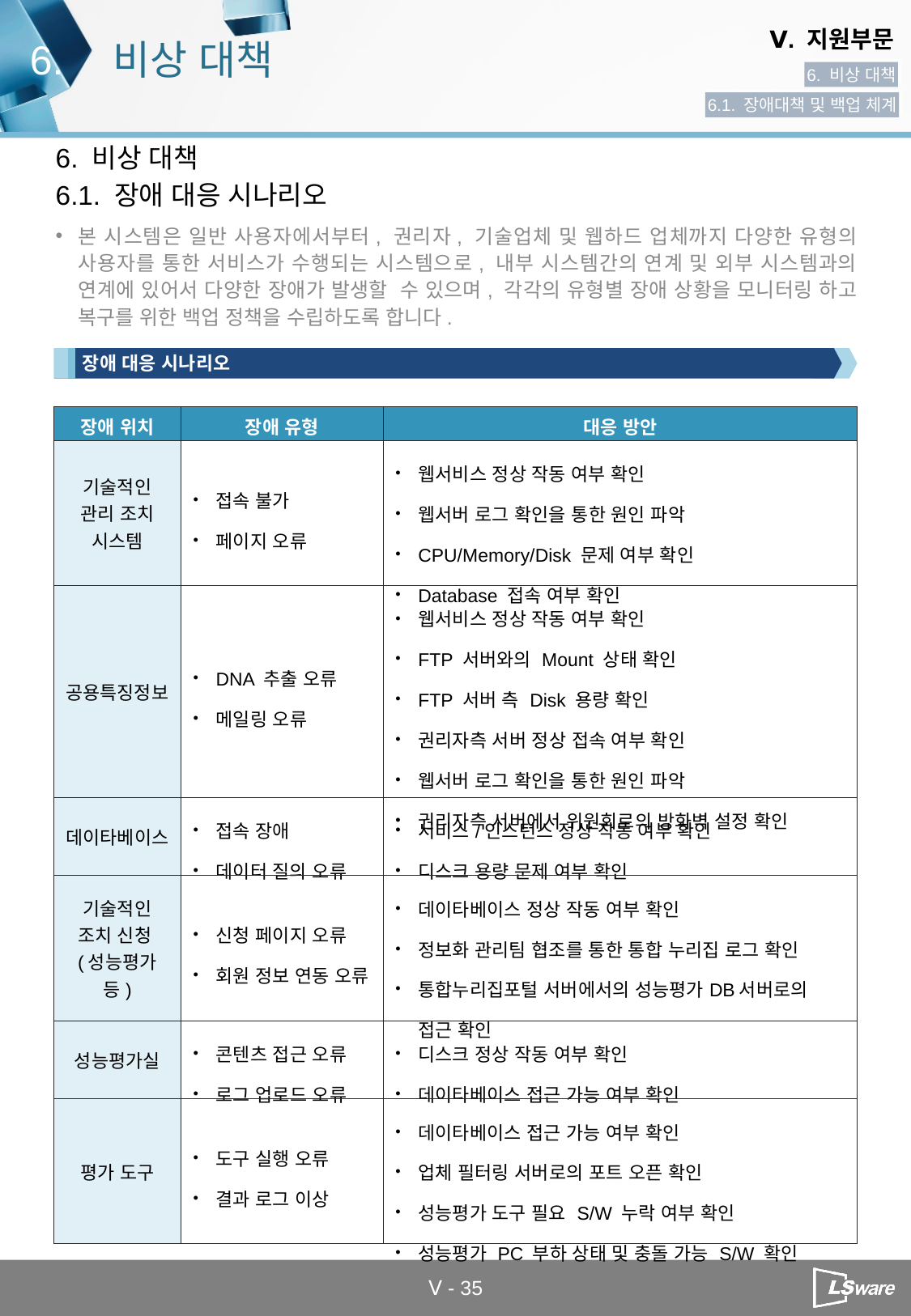

6.
비상 대책
6. 비상 대책
6.1. 장애대책 및 백업 체계
6. 비상 대책
6.1. 장애 대응 시나리오
본 시스템은 일반 사용자에서부터, 권리자, 기술업체 및 웹하드 업체까지 다양한 유형의 사용자를 통한 서비스가 수행되는 시스템으로, 내부 시스템간의 연계 및 외부 시스템과의 연계에 있어서 다양한 장애가 발생할  수 있으며, 각각의 유형별 장애 상황을 모니터링 하고 복구를 위한 백업 정책을 수립하도록 합니다.

장애 대응 시나리오
| 장애 위치 | 장애 유형 | 대응 방안 |
| --- | --- | --- |
| 기술적인 관리 조치 시스템 | 접속 불가 페이지 오류 | 웹서비스 정상 작동 여부 확인 웹서버 로그 확인을 통한 원인 파악 CPU/Memory/Disk 문제 여부 확인 Database 접속 여부 확인 |
| 공용특징정보 | DNA 추출 오류 메일링 오류 | 웹서비스 정상 작동 여부 확인 FTP 서버와의 Mount 상태 확인 FTP 서버 측 Disk 용량 확인 권리자측 서버 정상 접속 여부 확인 웹서버 로그 확인을 통한 원인 파악 권리자측 서버에서 위원회로의 방화벽 설정 확인 |
| 데이타베이스 | 접속 장애 데이터 질의 오류 | 서비스/인스턴스 정상 작동 여부 확인 디스크 용량 문제 여부 확인 |
| 기술적인 조치 신청(성능평가 등) | 신청 페이지 오류 회원 정보 연동 오류 | 데이타베이스 정상 작동 여부 확인 정보화 관리팀 협조를 통한 통합 누리집 로그 확인 통합누리집포털 서버에서의 성능평가DB서버로의 접근 확인 |
| 성능평가실 | 콘텐츠 접근 오류 로그 업로드 오류 | 디스크 정상 작동 여부 확인 데이타베이스 접근 가능 여부 확인 |
| 평가 도구 | 도구 실행 오류 결과 로그 이상 | 데이타베이스 접근 가능 여부 확인 업체 필터링 서버로의 포트 오픈 확인 성능평가 도구 필요 S/W 누락 여부 확인 성능평가 PC 부하 상태 및 충돌 가능 S/W 확인 |